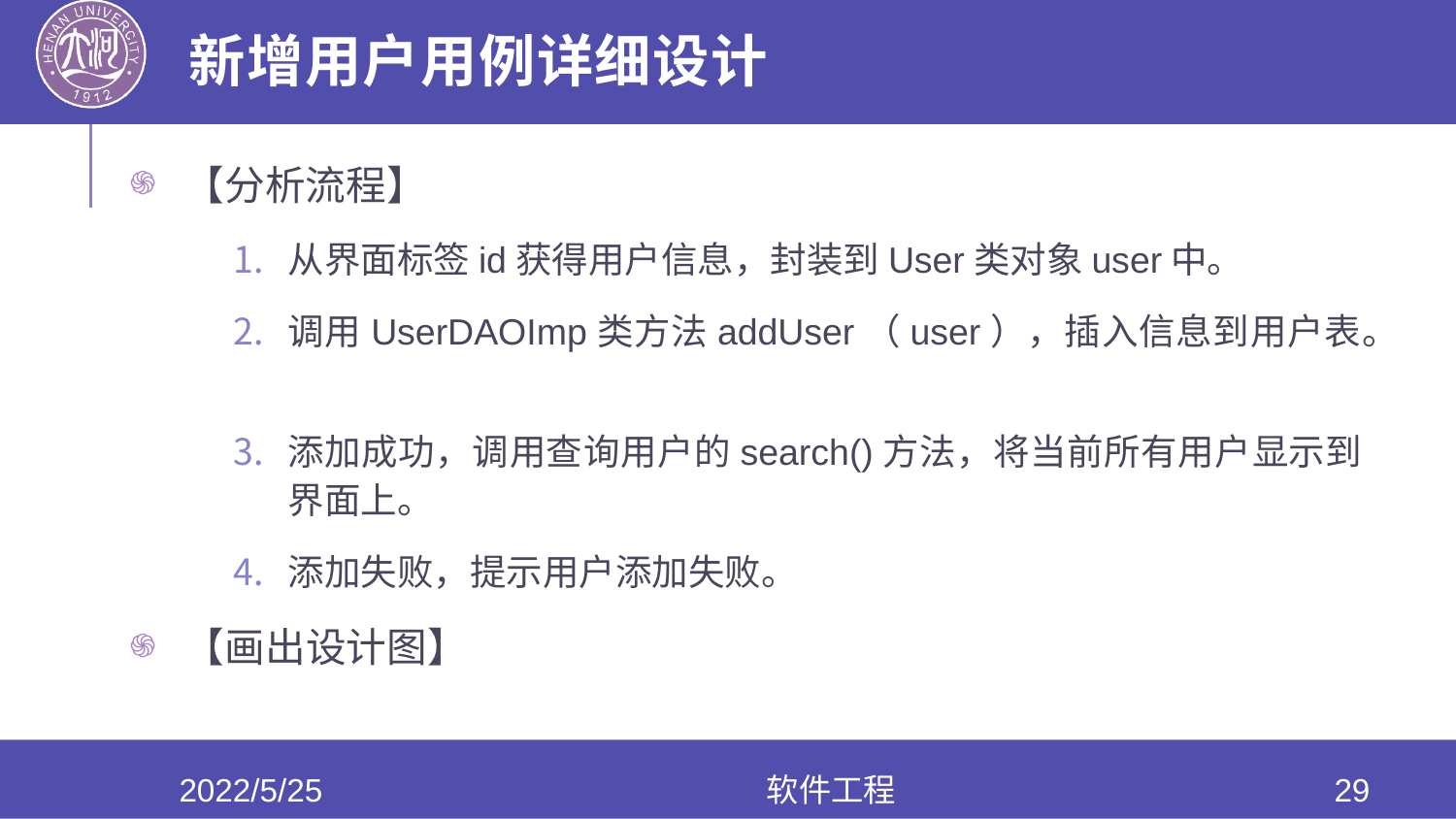

# 新增用户用例详细设计
【分析流程】
从界面标签id获得用户信息，封装到User类对象user中。
调用UserDAOImp类方法addUser（user），插入信息到用户表。
添加成功，调用查询用户的search()方法，将当前所有用户显示到界面上。
添加失败，提示用户添加失败。
【画出设计图】
2022/5/25
软件工程
29